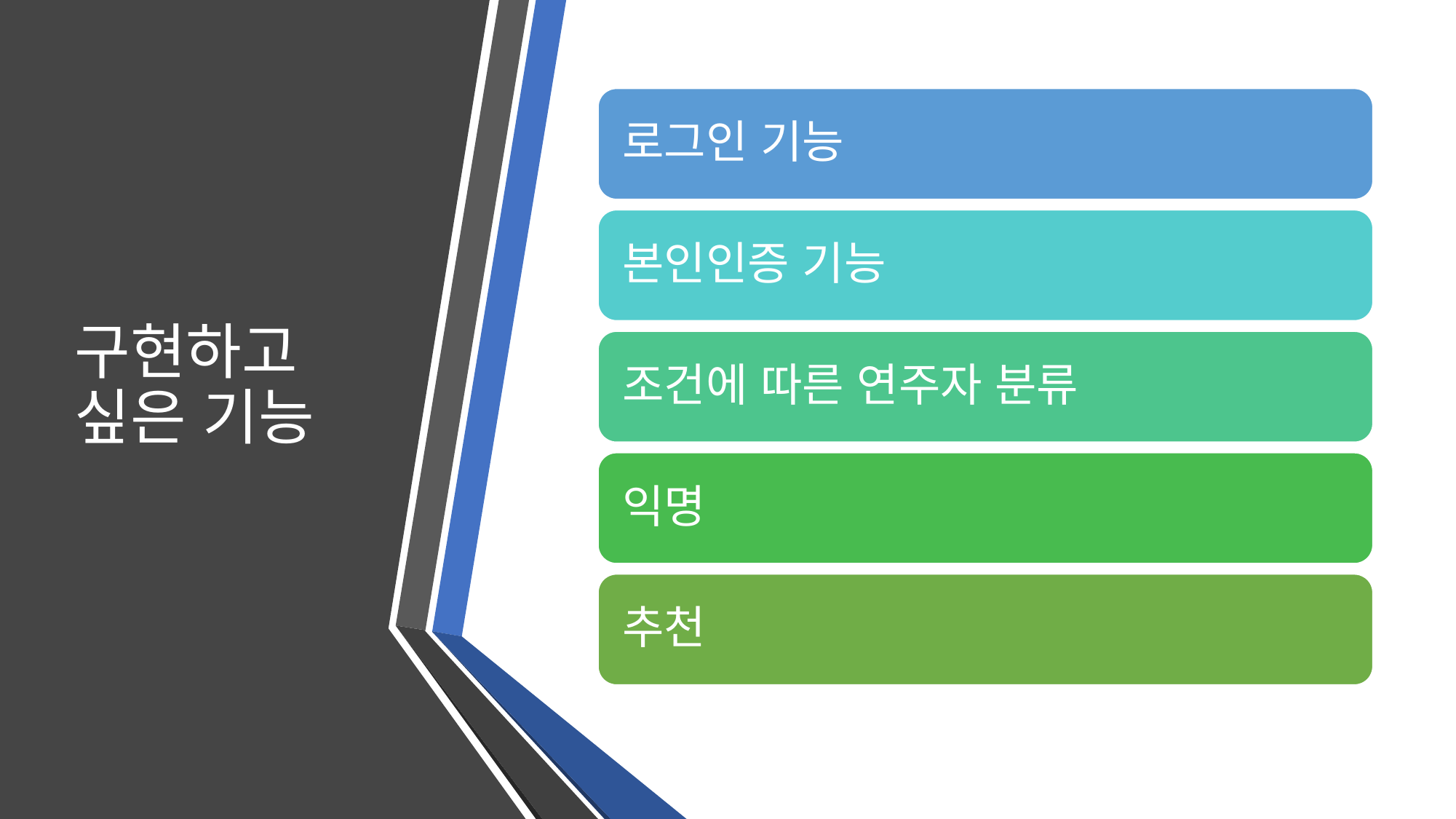

# 구현하고 싶은 기능
로그인 기능
본인인증 기능
조건에 따른 연주자 분류
익명
추천